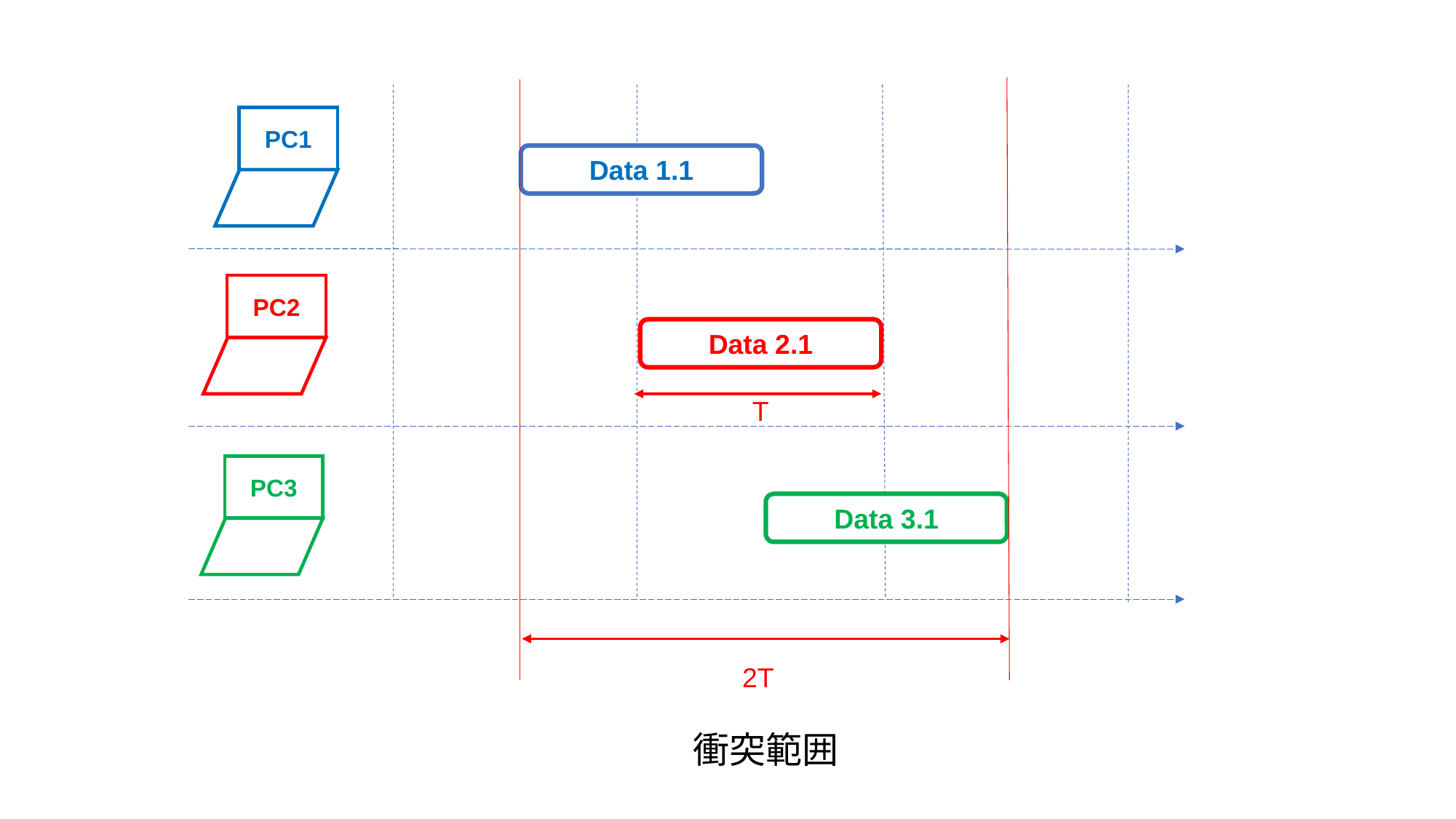

PC1

Data 1.1
PC2

Data 2.1
T
PC3

Data 3.1
2T
衝突範囲